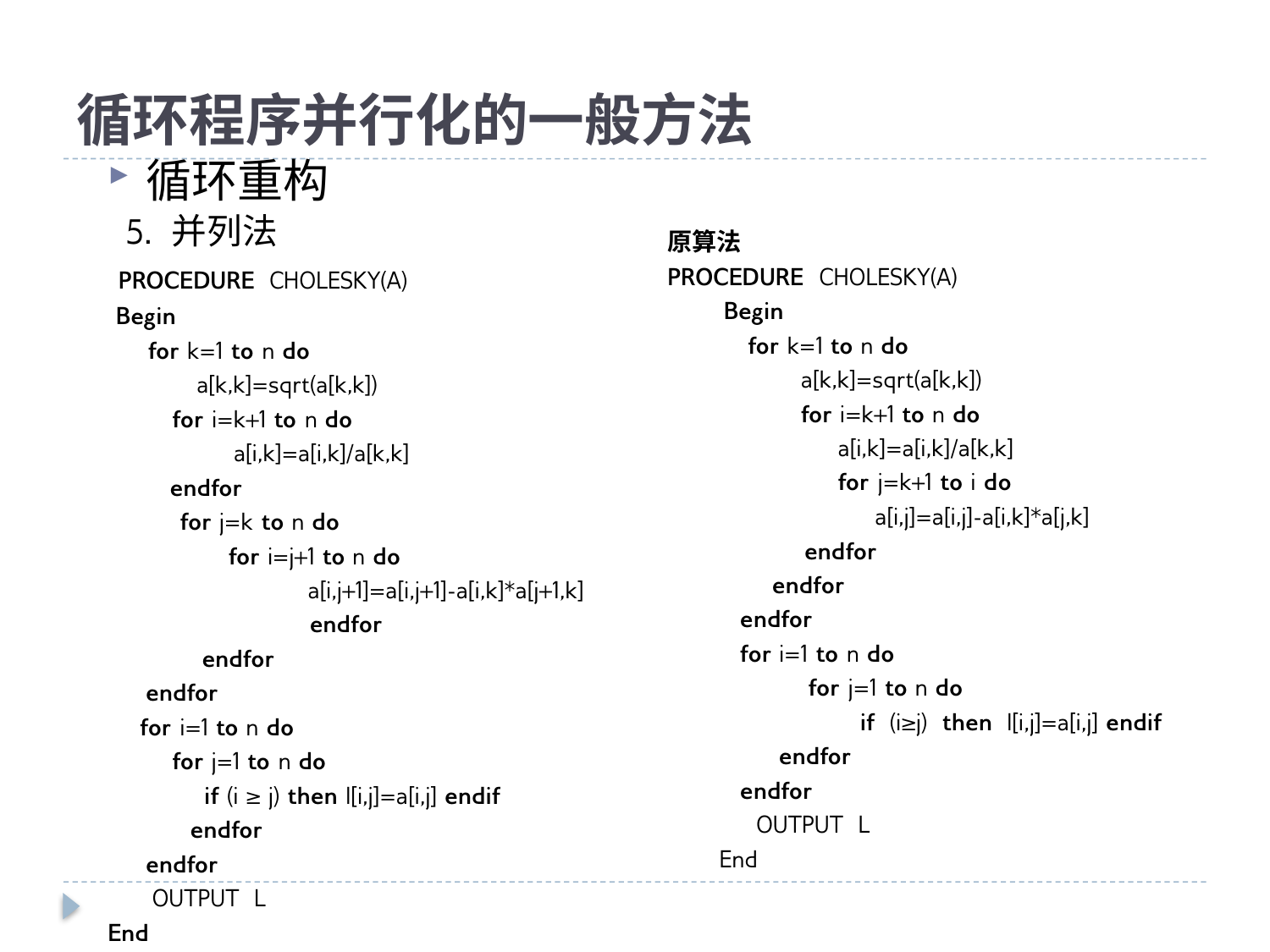

# 循环程序并行化的一般方法
循环重构
  5. 并列法
 PROCEDURE  CHOLESKY(A)
 Begin
     for k=1 to n do
            a[k,k]=sqrt(a[k,k])
        for i=k+1 to n do
                 a[i,k]=a[i,k]/a[k,k]
	   endfor
         for j=k to n do
               for i=j+1 to n do
                           a[i,j+1]=a[i,j+1]-a[i,k]*a[j+1,k]
		     endfor
	       endfor
	endfor
    for i=1 to n do
        for j=1 to n do
            if (i ≥ j) then l[i,j]=a[i,j] endif
	      endfor
	endfor
      OUTPUT  L
End
原算法
PROCEDURE  CHOLESKY(A)
       Begin
          for k=1 to n do
                  a[k,k]=sqrt(a[k,k])
                  for i=k+1 to n do
                       a[i,k]=a[i,k]/a[k,k]
                       for j=k+1 to i do
                            a[i,j]=a[i,j]-a[i,k]*a[j,k]
                 endfor
             endfor
         endfor
         for i=1 to n do
                   for j=1 to n do
                          if  (i≥j)  then  l[i,j]=a[i,j] endif
              endfor
         endfor
            OUTPUT  L
       End